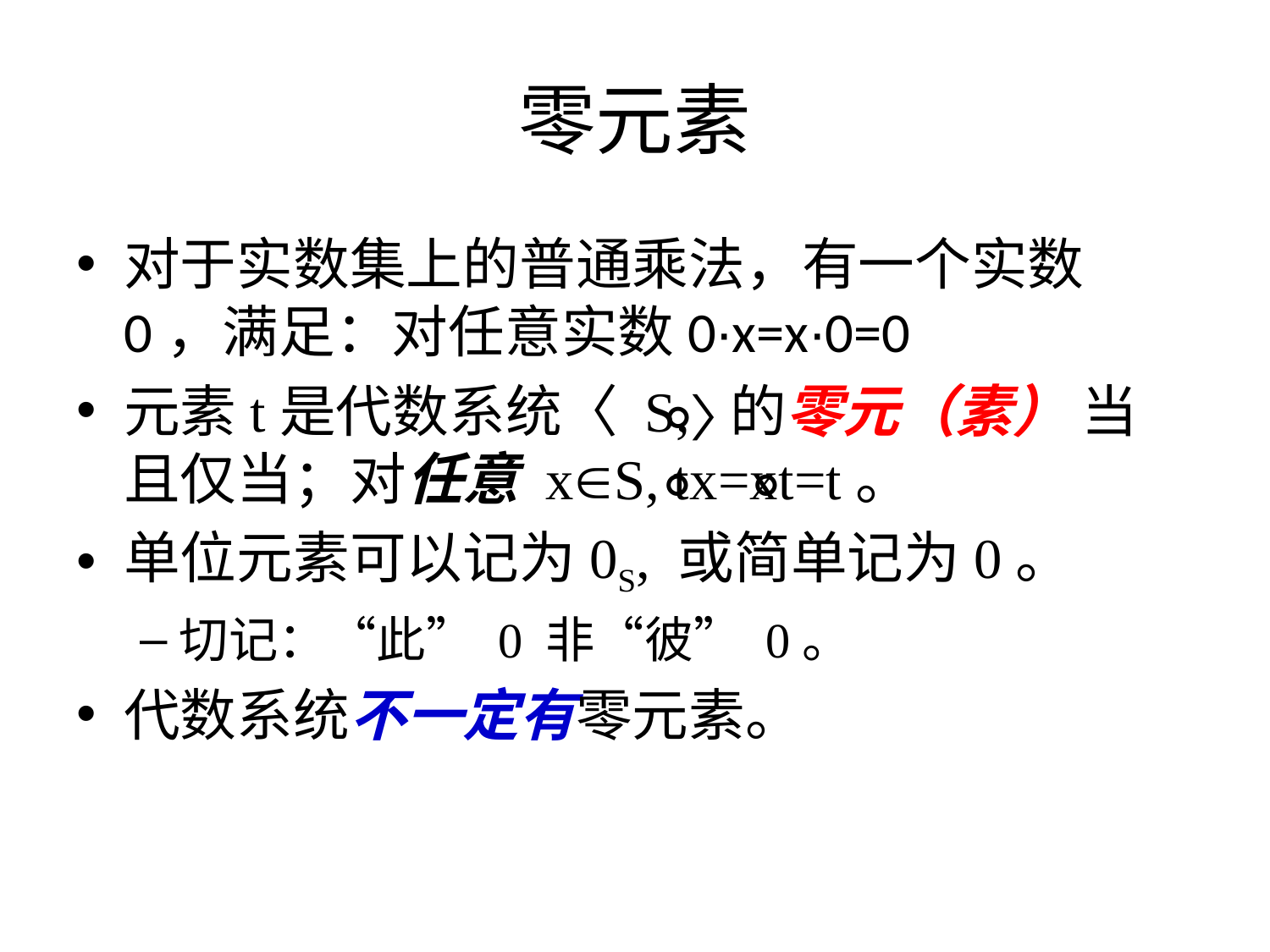

# 零元素
对于实数集上的普通乘法，有一个实数0，满足：对任意实数0∙x=x∙0=0
元素t是代数系统〈 S,⃘〉的零元（素） 当且仅当；对任意 x∈S, t⃘x=x⃘t=t。
单位元素可以记为0S, 或简单记为0。
切记：“此” 0 非“彼” 0。
代数系统不一定有零元素。